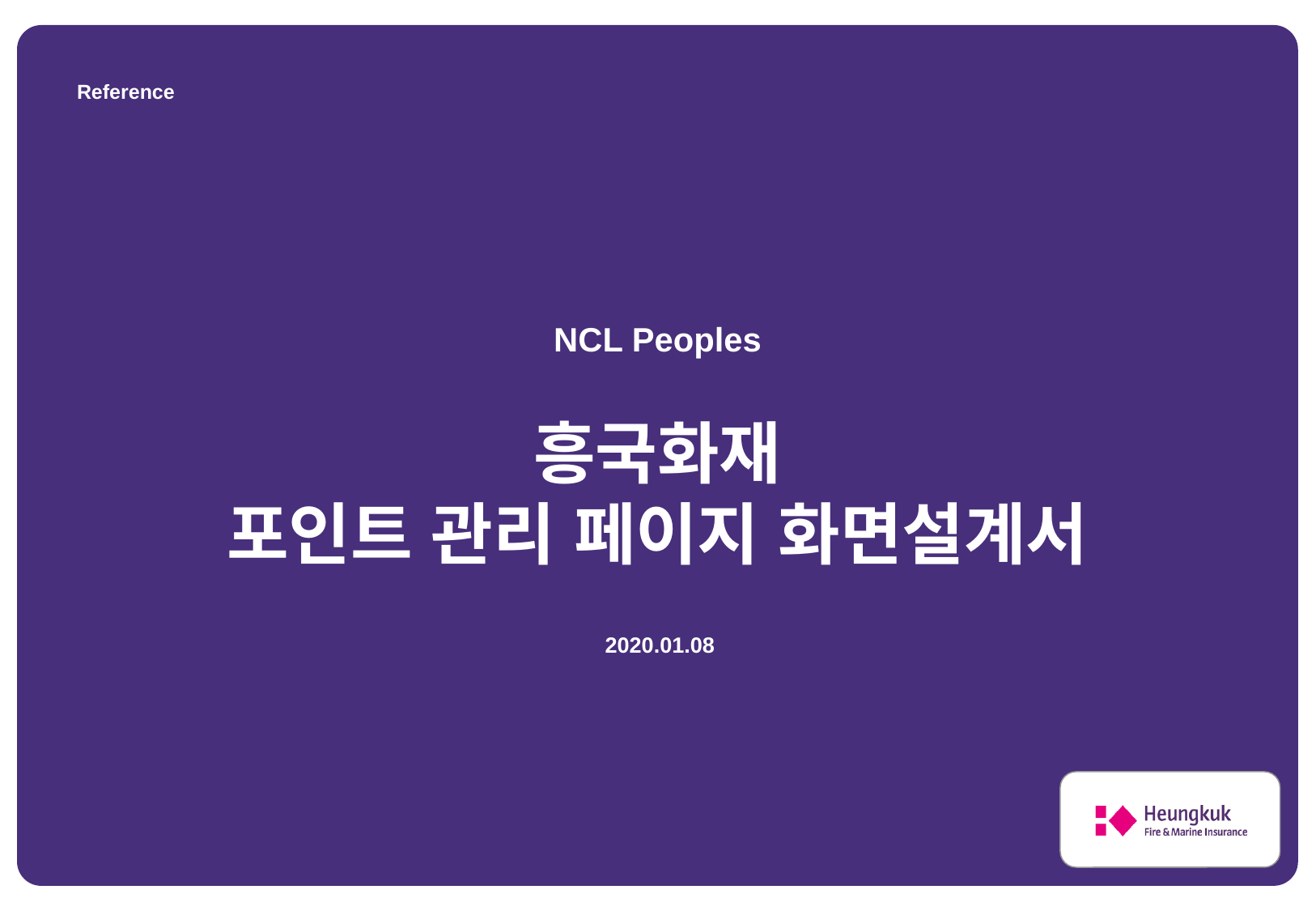

# 흥국화재 포인트 관리 페이지 화면설계서
2020.01.08